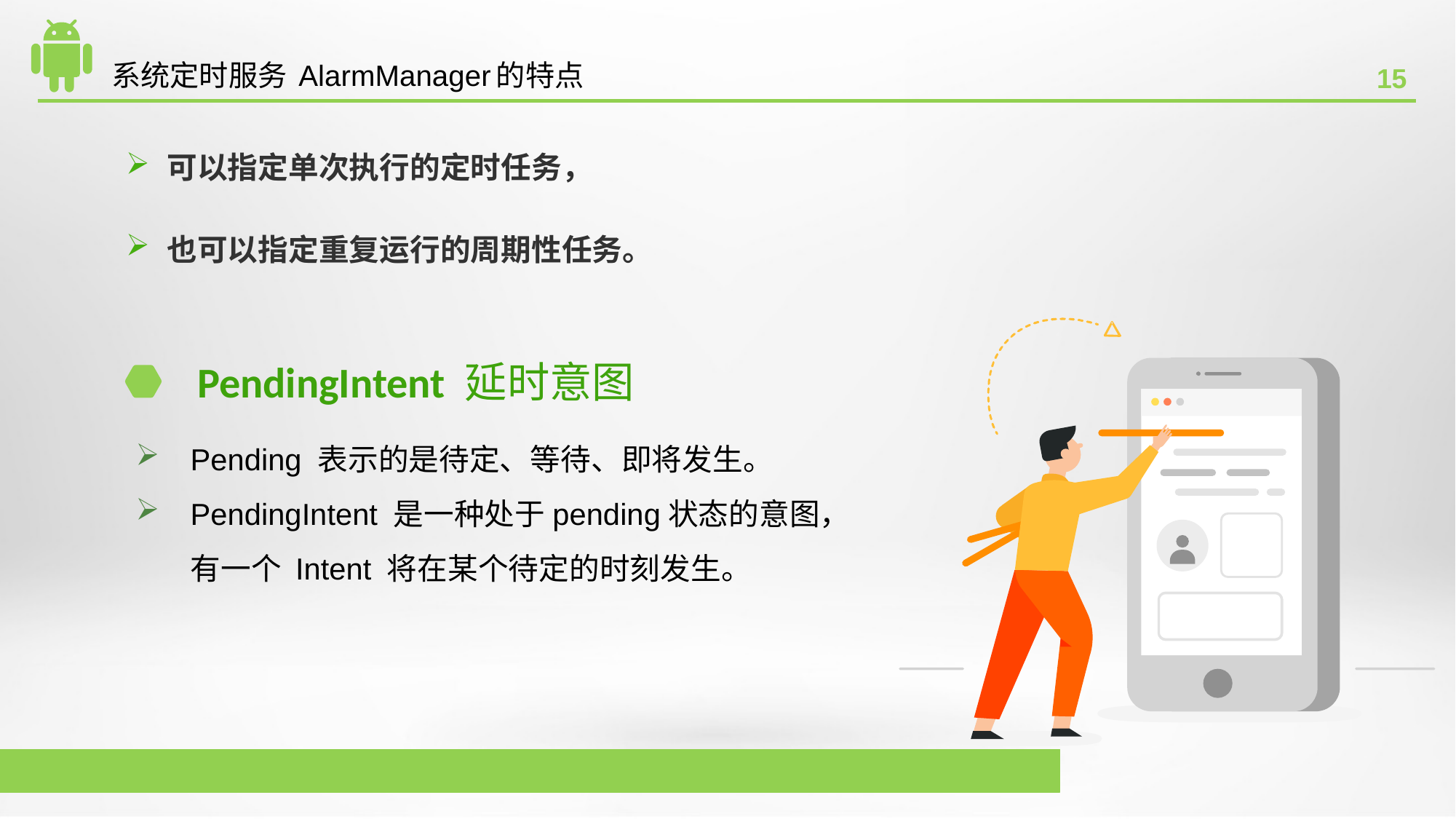

# 系统定时服务 AlarmManager的特点
可以指定单次执行的定时任务，
也可以指定重复运行的周期性任务。

PendingIntent 延时意图

Pending 表示的是待定、等待、即将发生。
PendingIntent 是一种处于pending状态的意图，有一个 Intent 将在某个待定的时刻发生。